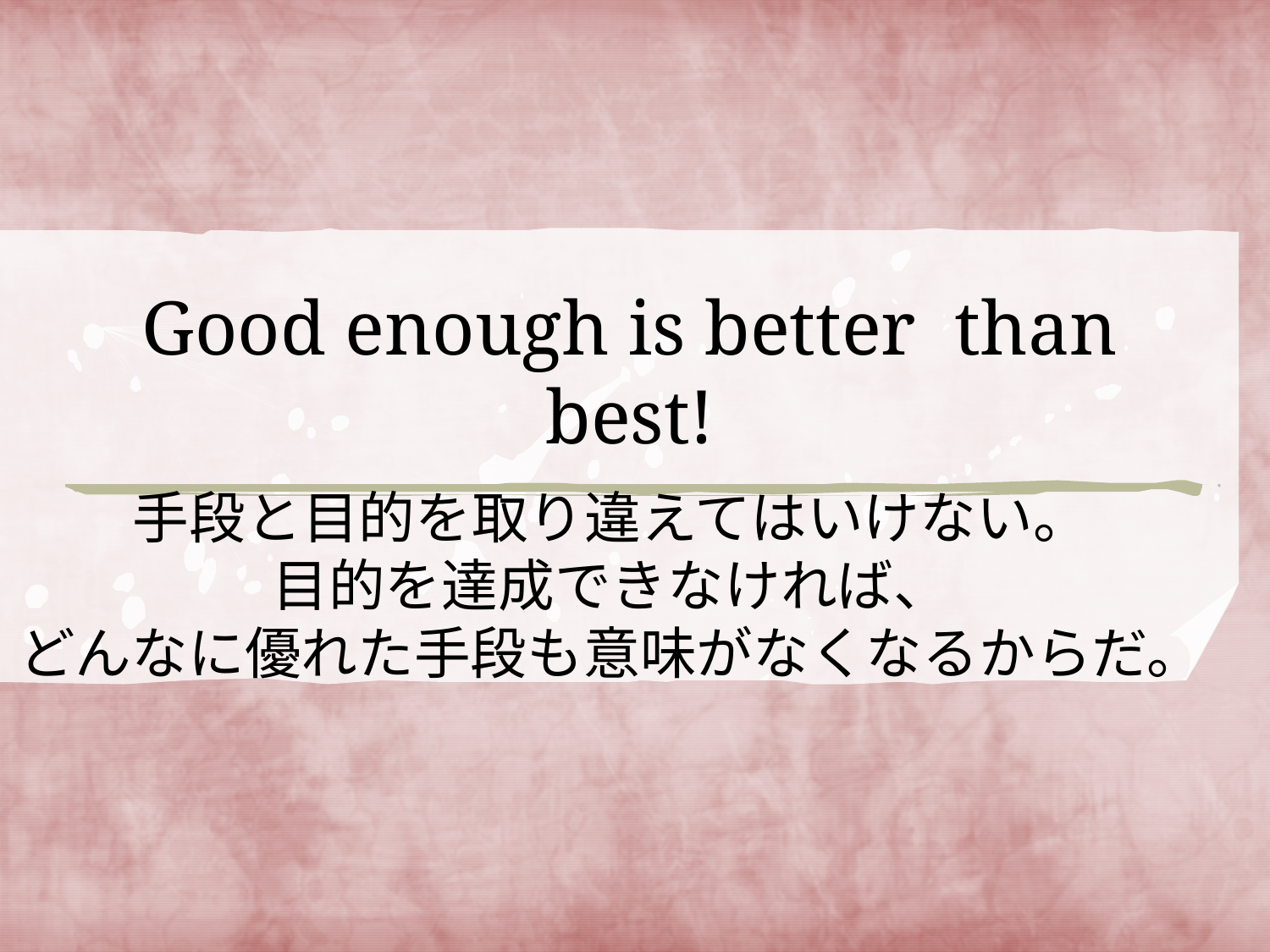

# Good enough is better  than best!
手段と目的を取り違えてはいけない。
目的を達成できなければ、
どんなに優れた手段も意味がなくなるからだ。